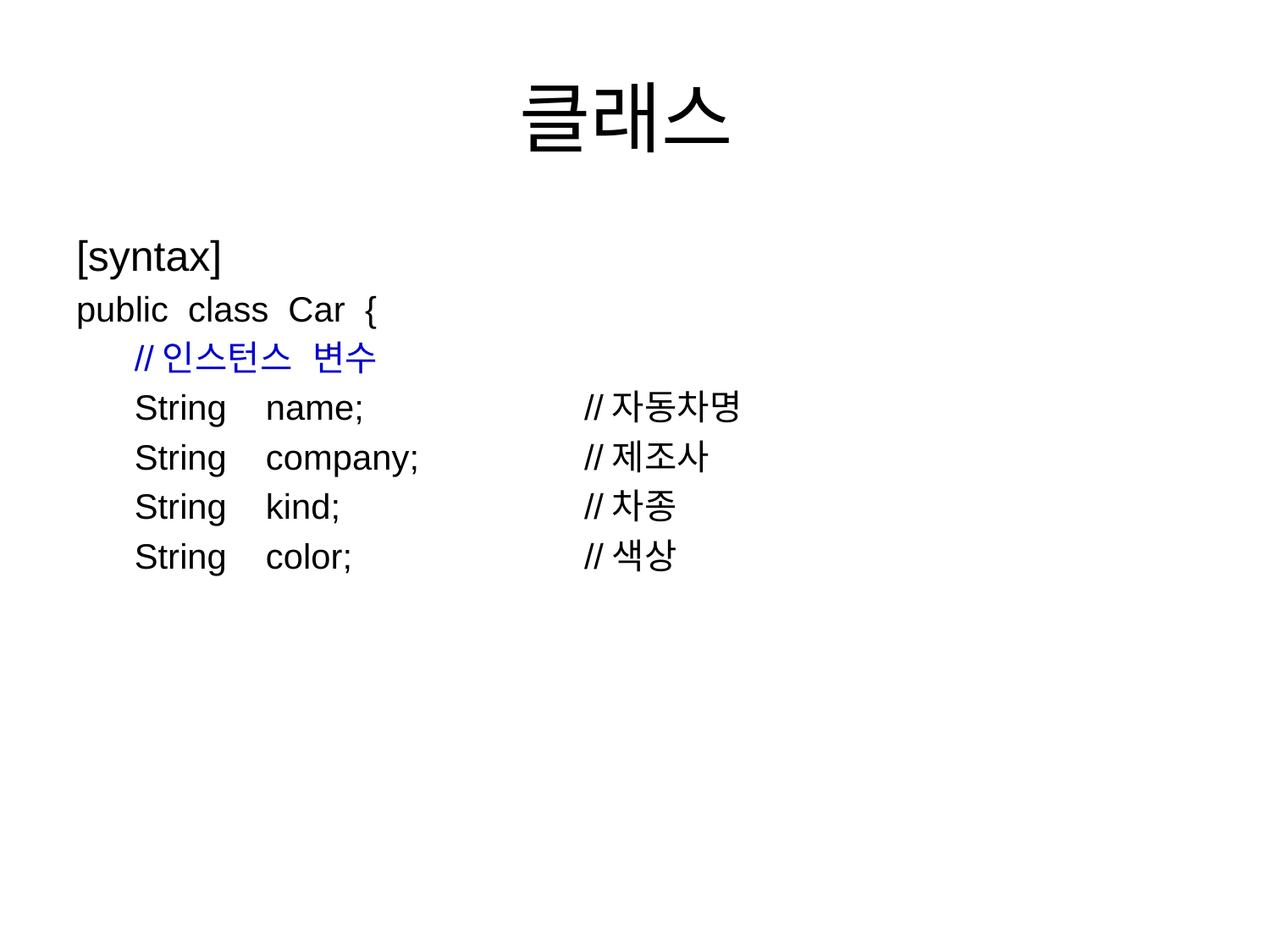

# 클래스
[syntax]
public  class  Car  {
      //인스턴스  변수
      String    name;		//자동차명
      String    company;		//제조사
      String    kind;    		//차종
      String    color;		//색상